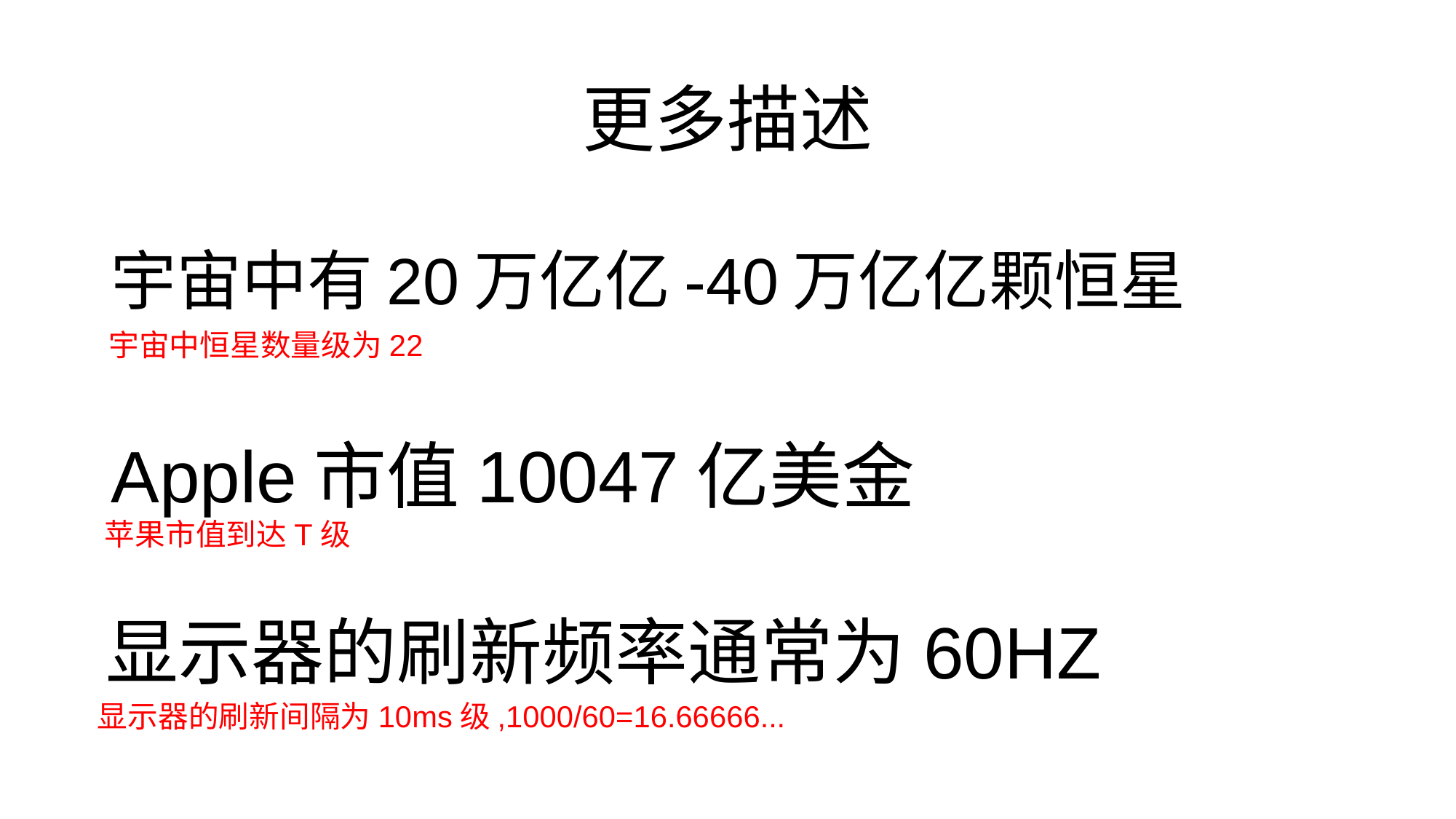

# 更多描述
宇宙中有20万亿亿-40万亿亿颗恒星
宇宙中恒星数量级为22
Apple市值10047亿美金
苹果市值到达T级
显示器的刷新频率通常为60HZ
显示器的刷新间隔为10ms级,1000/60=16.66666...